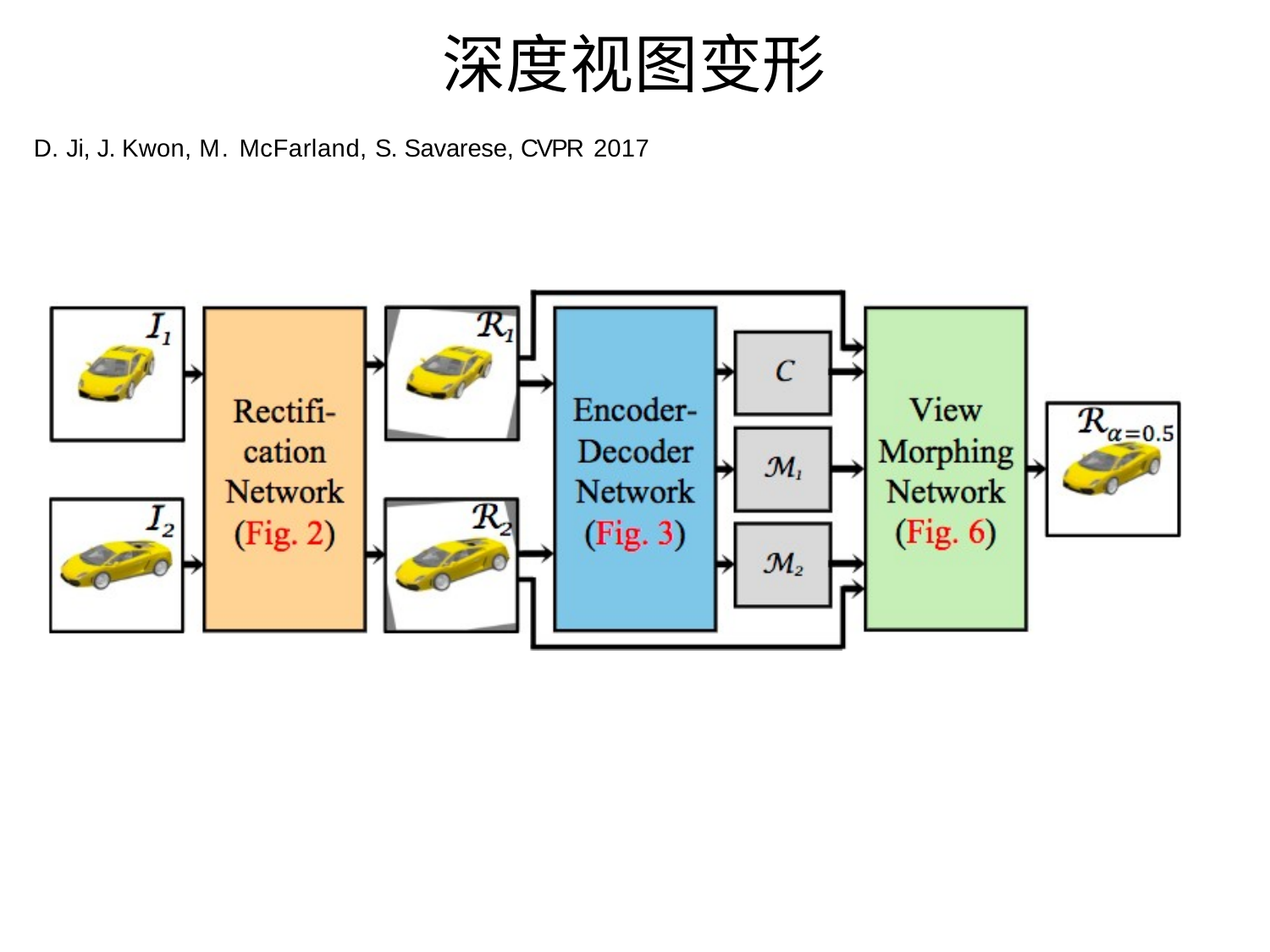

深度视图变形
D. Ji, J. Kwon, M. McFarland, S. Savarese, CVPR 2017